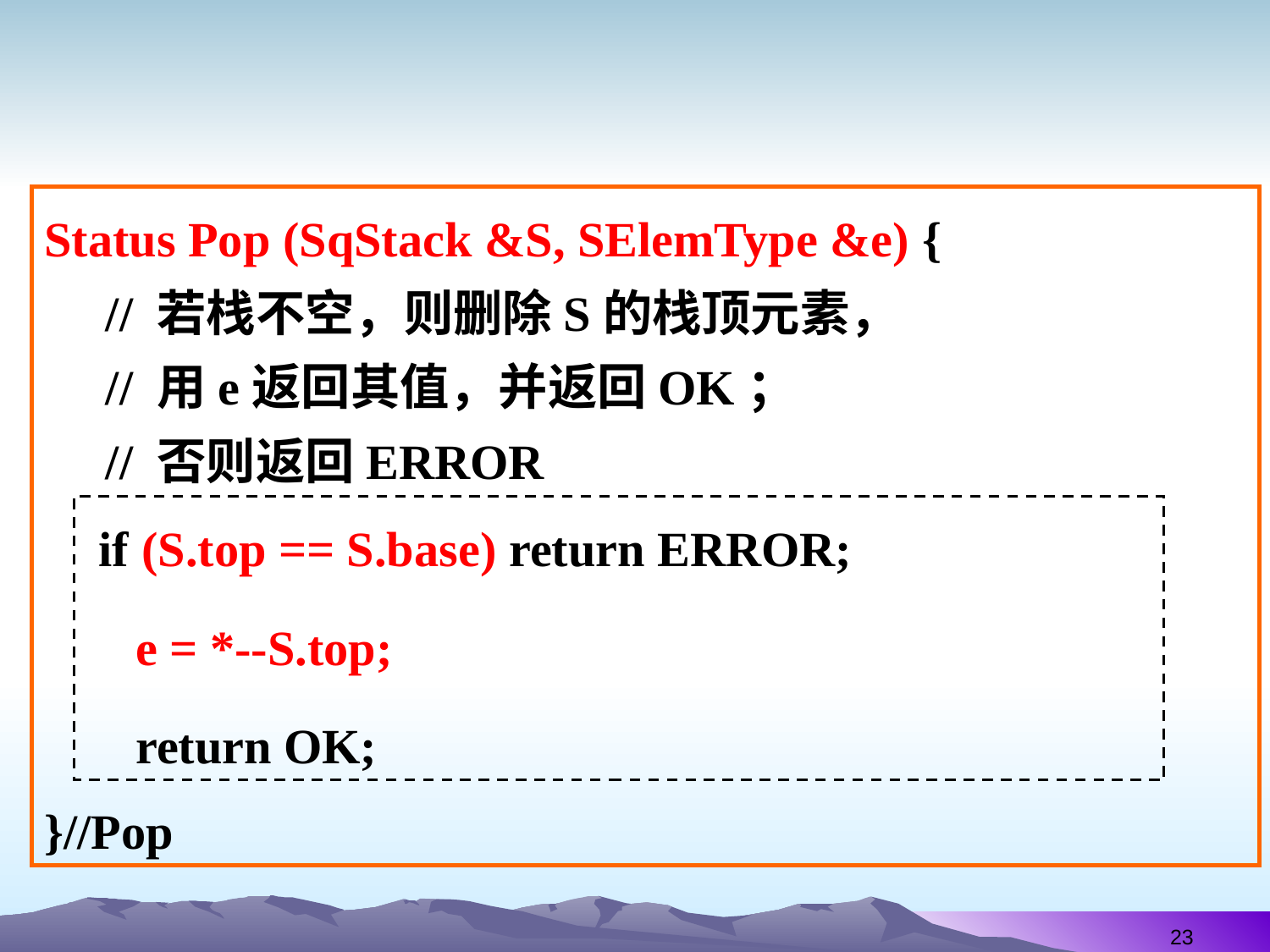

Status Pop (SqStack &S, SElemType &e) {
     // 若栈不空，则删除S的栈顶元素，
     // 用e返回其值，并返回OK；
     // 否则返回ERROR

}//Pop
 if (S.top == S.base) return ERROR;
    e = *--S.top;
    return OK;
23